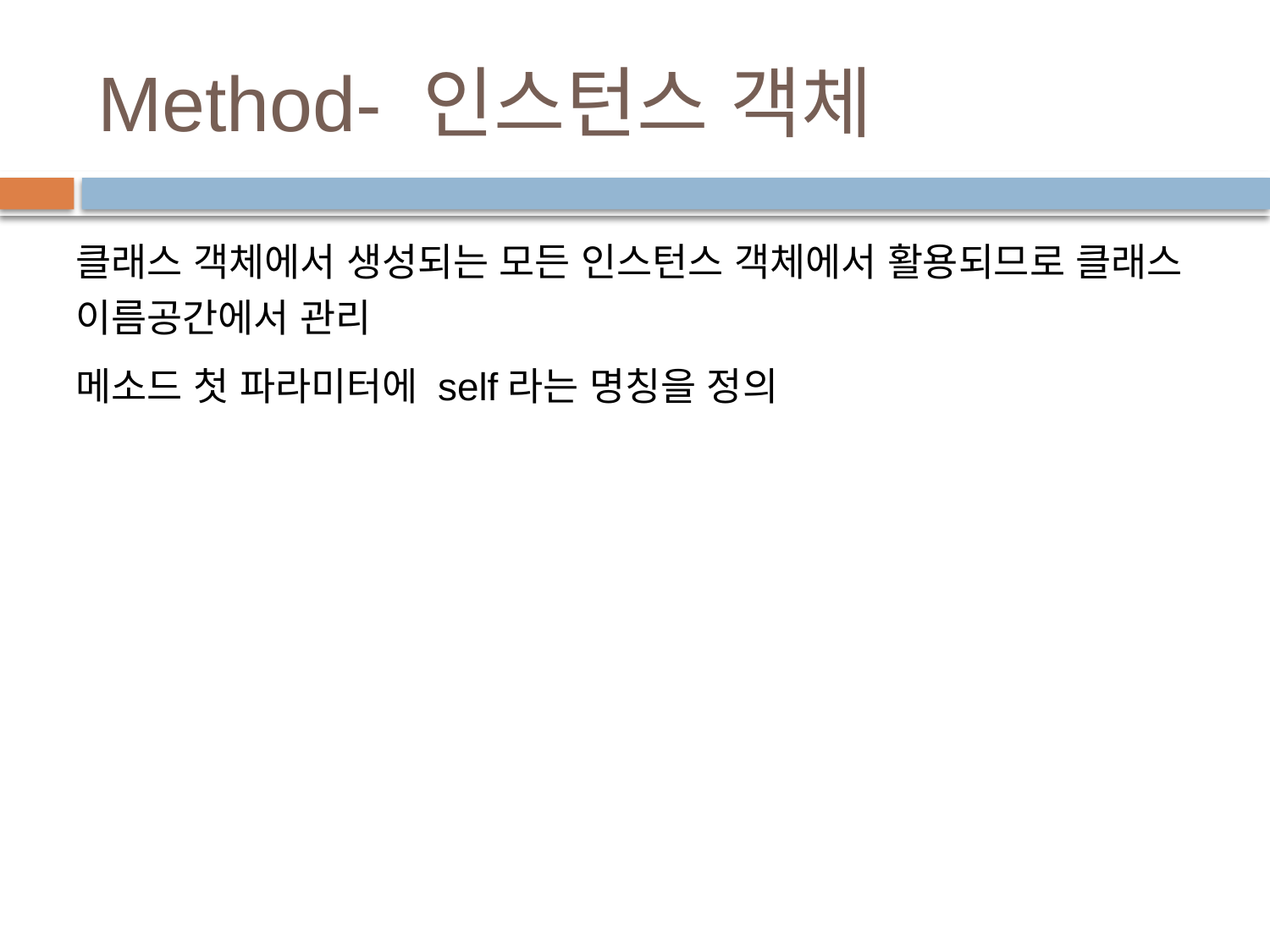

# Method- 인스턴스 객체
클래스 객체에서 생성되는 모든 인스턴스 객체에서 활용되므로 클래스 이름공간에서 관리
메소드 첫 파라미터에 self라는 명칭을 정의